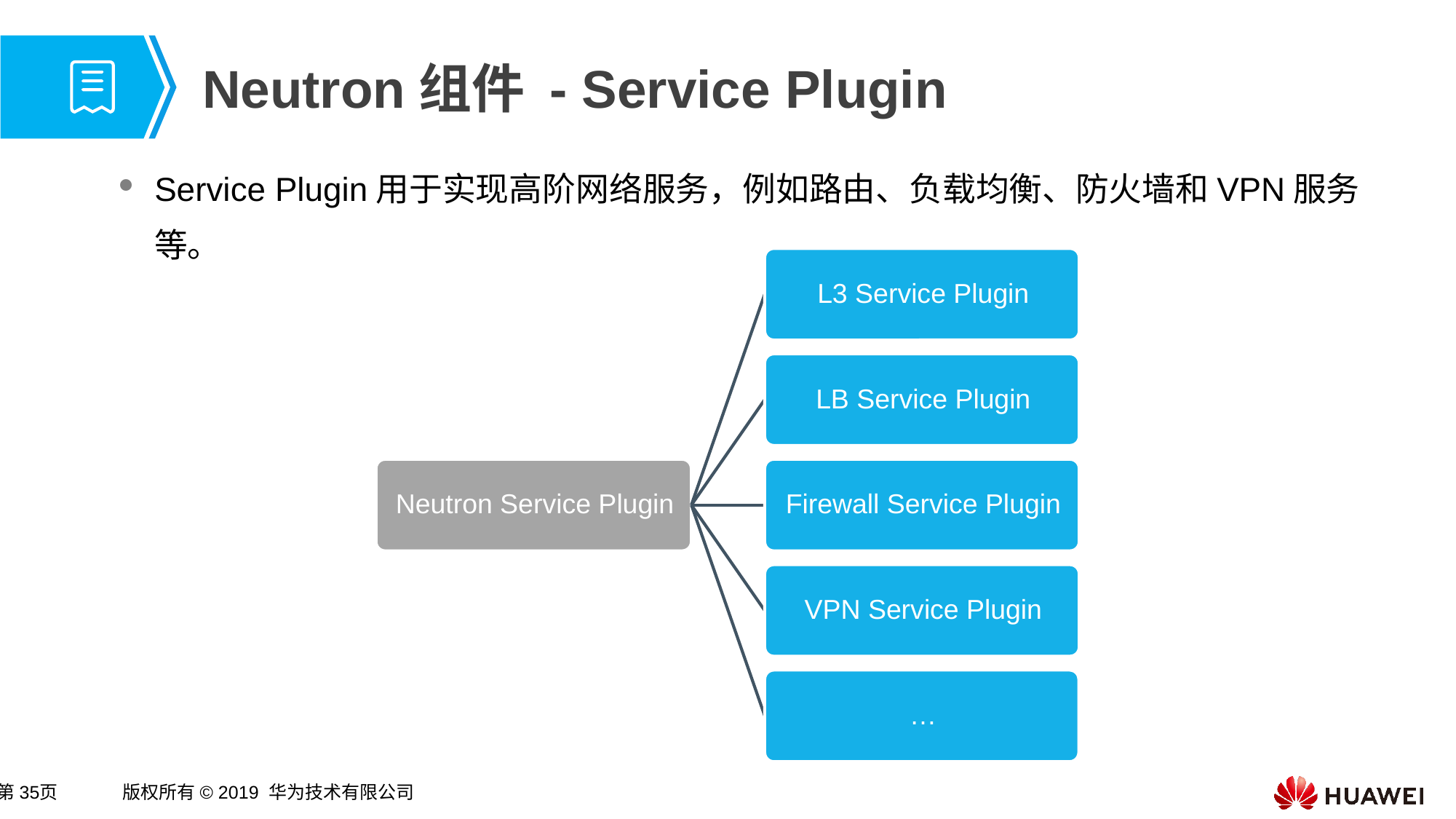

# Neutron组件 - Service Plugin
Service Plugin用于实现高阶网络服务，例如路由、负载均衡、防火墙和VPN服务等。
Neutron Service Plugin

L3 Service Plugin

LB Service Plugin

Firewall Service Plugin

VPN Service Plugin

…